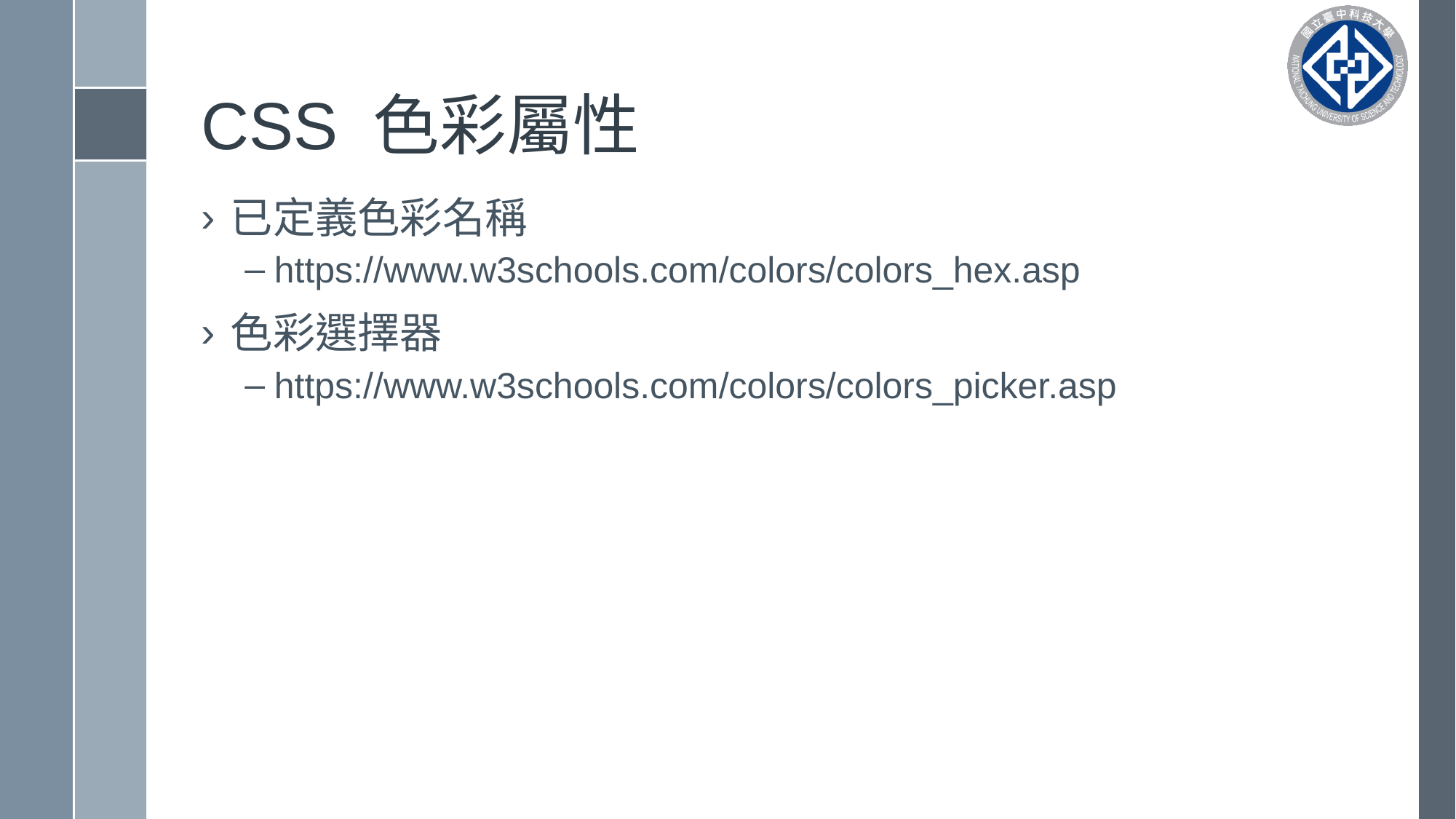

# CSS 色彩屬性
已定義色彩名稱
https://www.w3schools.com/colors/colors_hex.asp
色彩選擇器
https://www.w3schools.com/colors/colors_picker.asp